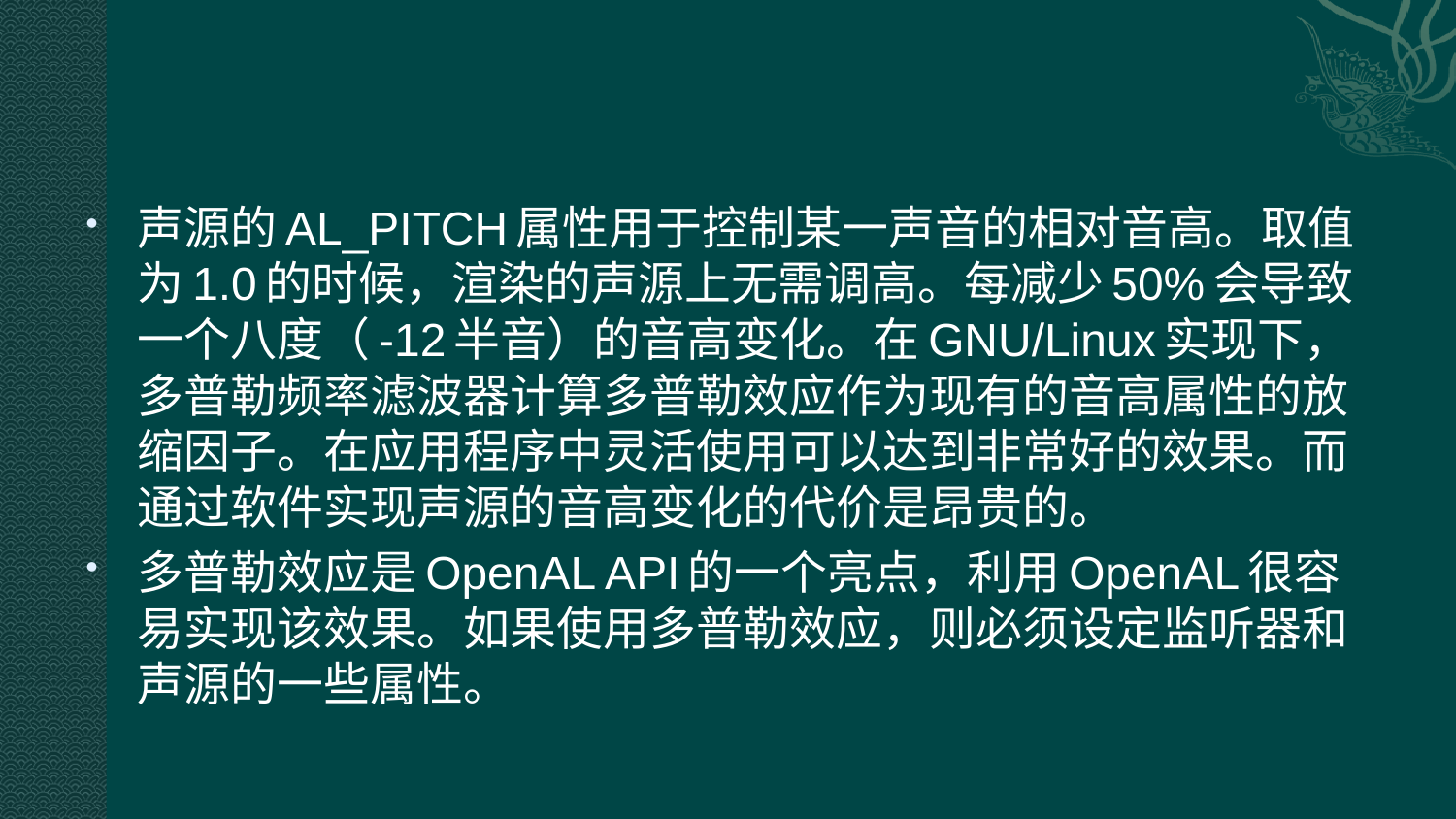

#
声源的AL_PITCH属性用于控制某一声音的相对音高。取值为1.0的时候，渲染的声源上无需调高。每减少50%会导致一个八度（-12半音）的音高变化。在GNU/Linux实现下，多普勒频率滤波器计算多普勒效应作为现有的音高属性的放缩因子。在应用程序中灵活使用可以达到非常好的效果。而通过软件实现声源的音高变化的代价是昂贵的。
多普勒效应是OpenAL API的一个亮点，利用OpenAL很容易实现该效果。如果使用多普勒效应，则必须设定监听器和声源的一些属性。